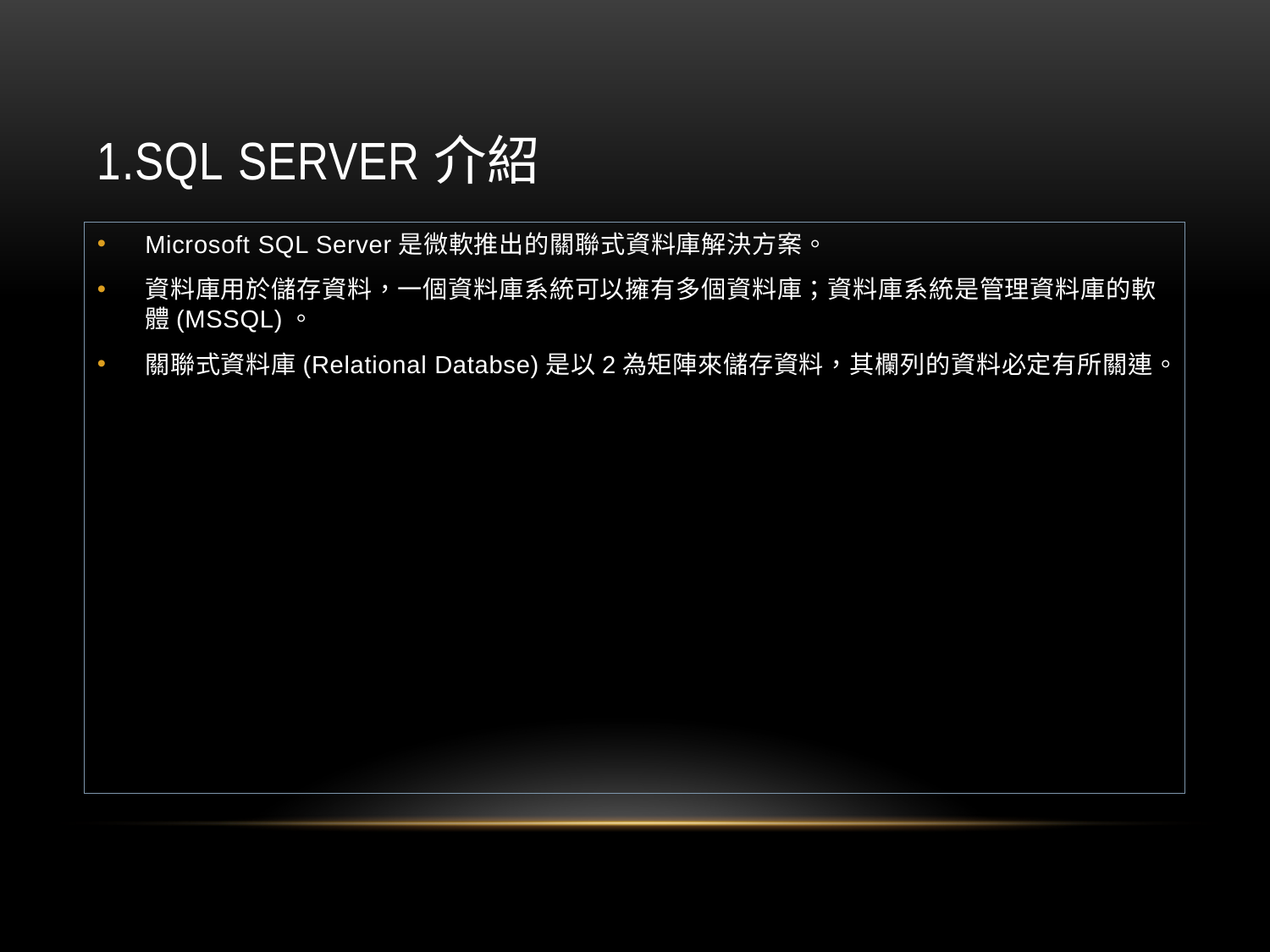

# 1.SQL SERVER介紹
Microsoft SQL Server是微軟推出的關聯式資料庫解決方案。
資料庫用於儲存資料，一個資料庫系統可以擁有多個資料庫；資料庫系統是管理資料庫的軟體(MSSQL)。
關聯式資料庫(Relational Databse)是以2為矩陣來儲存資料，其欄列的資料必定有所關連。